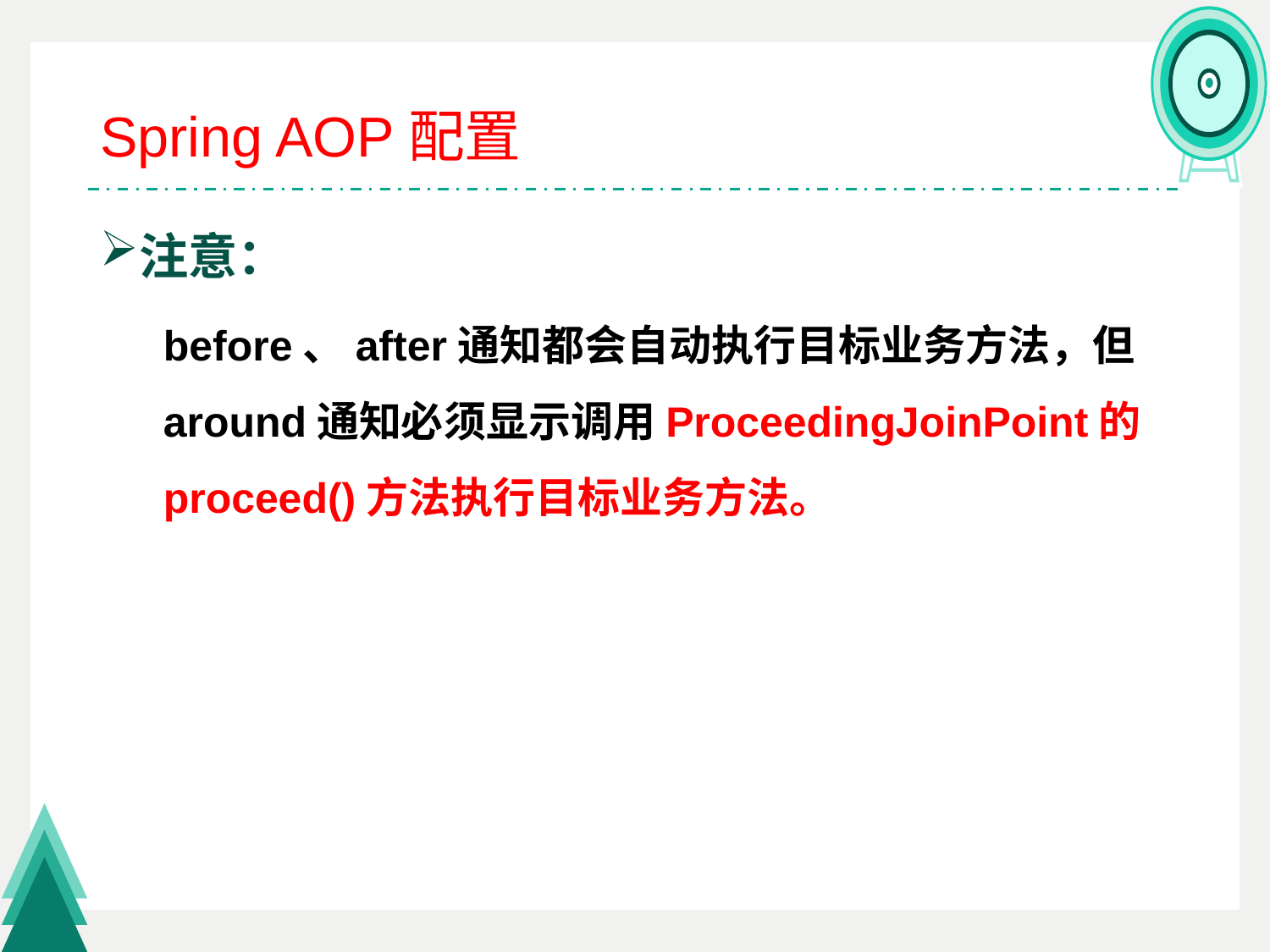

# Spring AOP配置
注意：
before、after通知都会自动执行目标业务方法，但around通知必须显示调用ProceedingJoinPoint的proceed()方法执行目标业务方法。